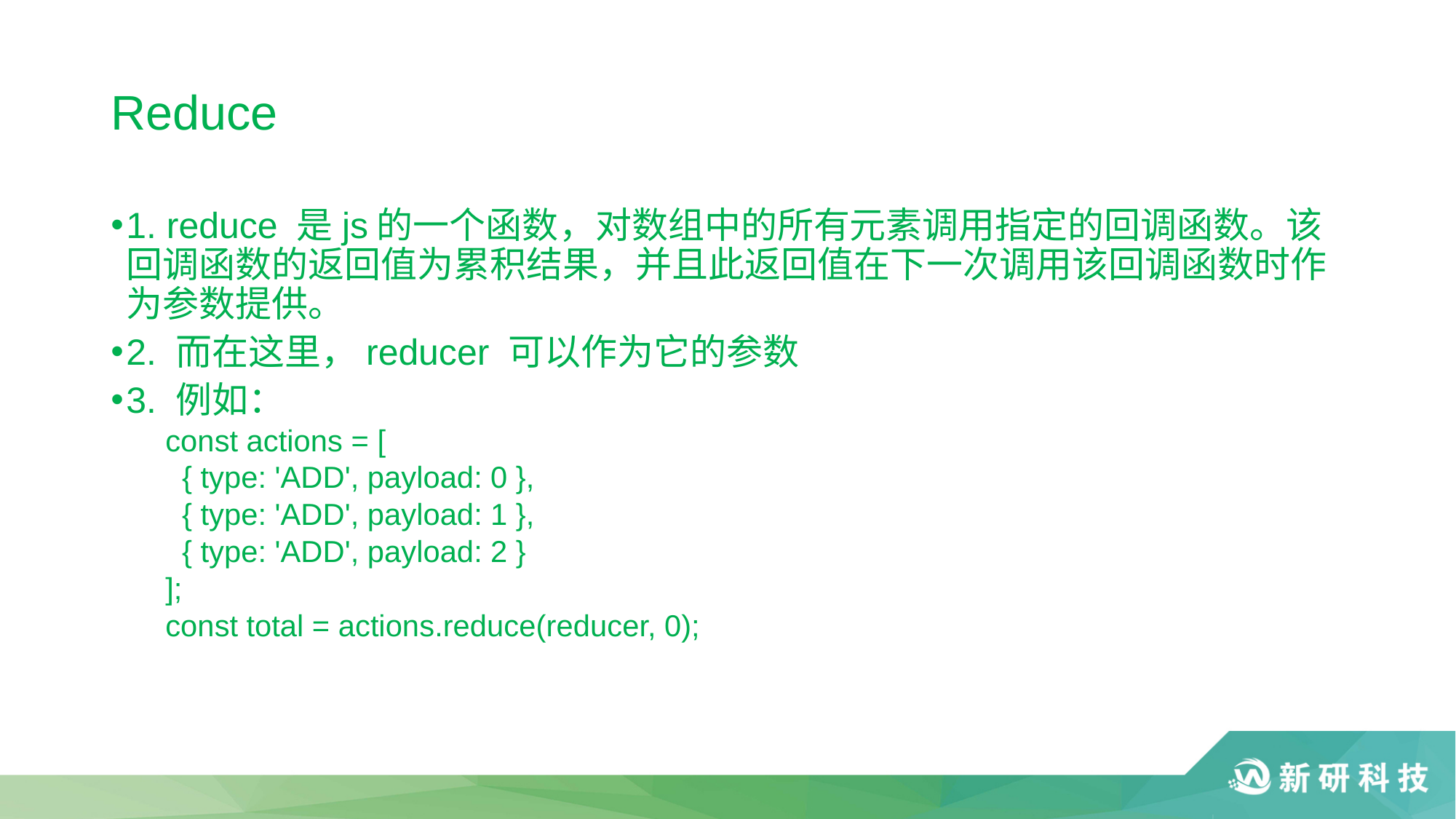

# Reduce
1. reduce 是js的一个函数，对数组中的所有元素调用指定的回调函数。该回调函数的返回值为累积结果，并且此返回值在下一次调用该回调函数时作为参数提供。
2. 而在这里，reducer 可以作为它的参数
3. 例如：
const actions = [
  { type: 'ADD', payload: 0 },
  { type: 'ADD', payload: 1 },
  { type: 'ADD', payload: 2 }
];
const total = actions.reduce(reducer, 0);